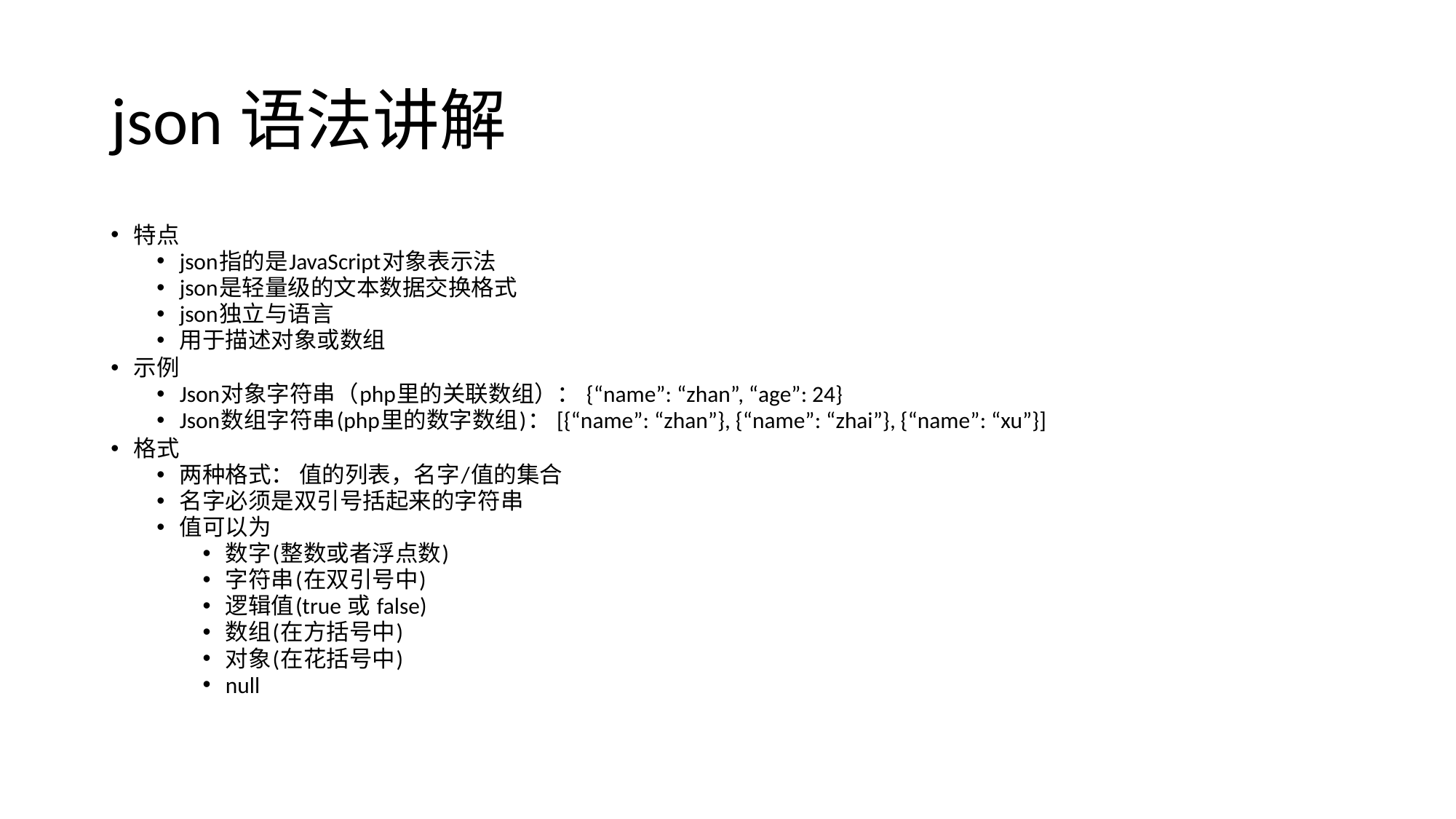

# json语法讲解
特点
json指的是JavaScript对象表示法
json是轻量级的文本数据交换格式
json独立与语言
用于描述对象或数组
示例
Json对象字符串（php里的关联数组）： {“name”: “zhan”, “age”: 24}
Json数组字符串(php里的数字数组)： [{“name”: “zhan”}, {“name”: “zhai”}, {“name”: “xu”}]
格式
两种格式： 值的列表，名字/值的集合
名字必须是双引号括起来的字符串
值可以为
数字(整数或者浮点数)
字符串(在双引号中)
逻辑值(true 或 false)
数组(在方括号中)
对象(在花括号中)
null